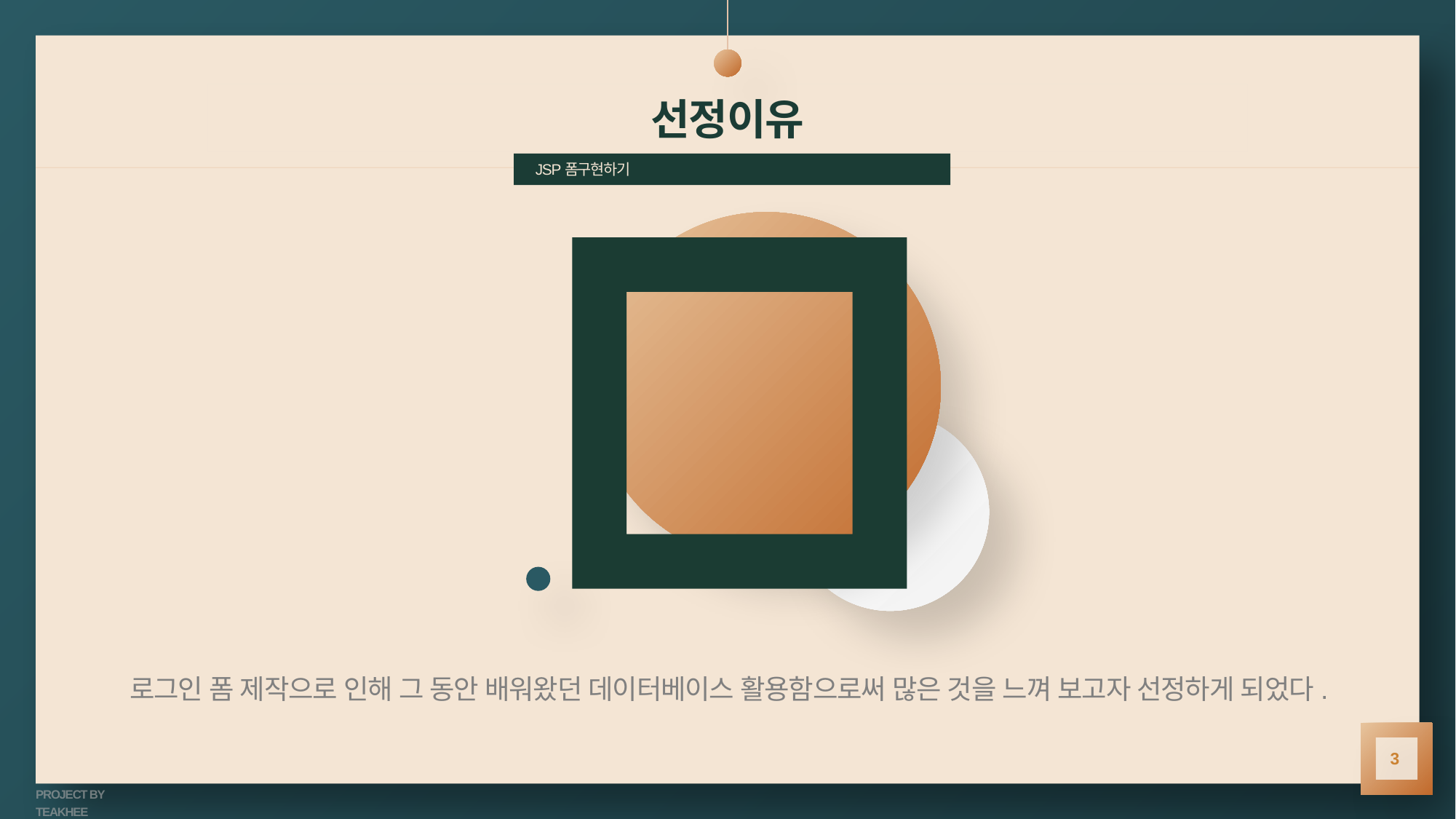

# 선정이유
JSP폼구현하기

로그인 폼 제작으로 인해 그 동안 배워왔던 데이터베이스 활용함으로써 많은 것을 느껴 보고자 선정하게 되었다.
3
PROJECT BY
TEAKHEE